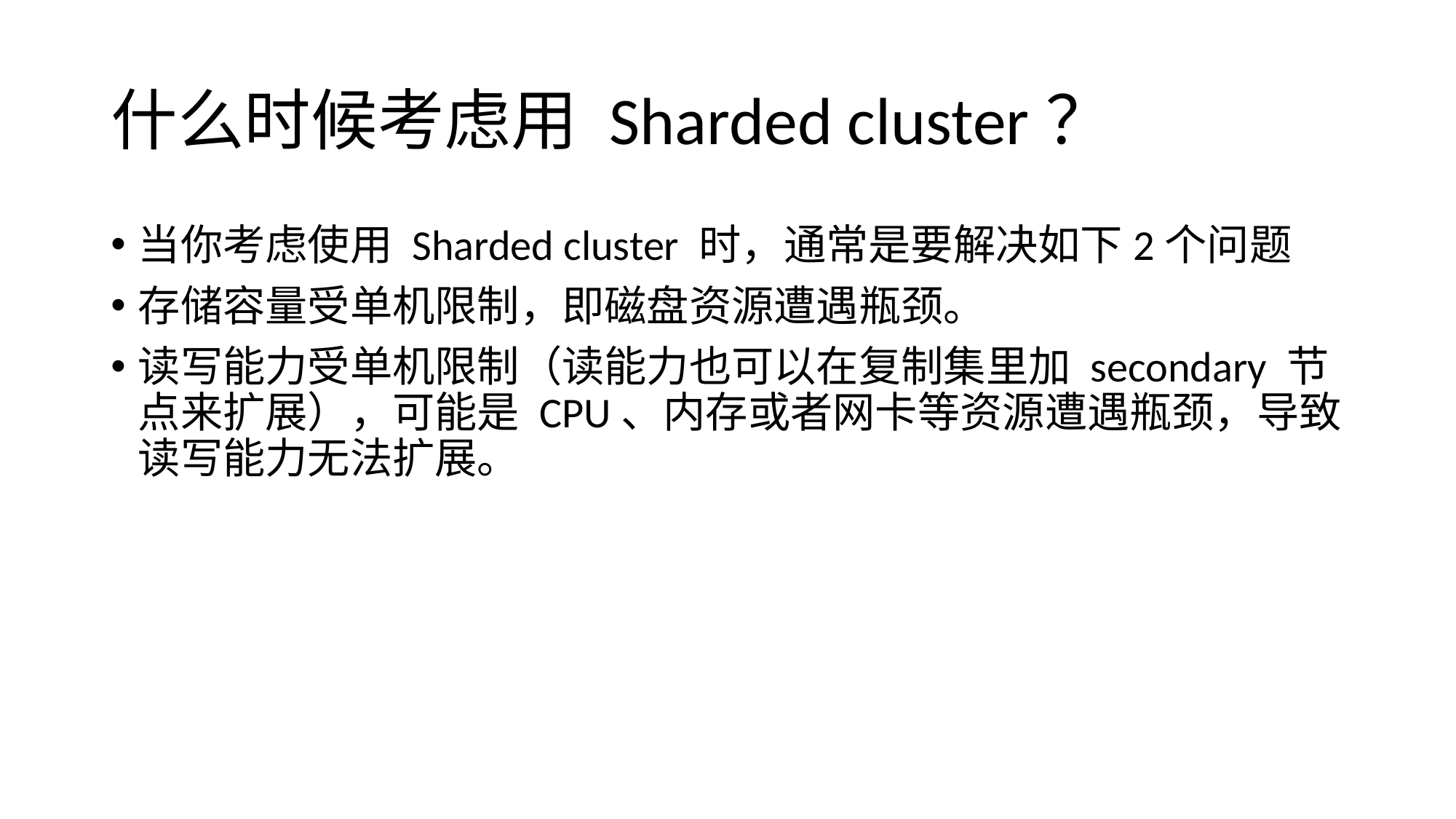

# 什么时候考虑用 Sharded cluster？
当你考虑使用 Sharded cluster 时，通常是要解决如下2个问题
存储容量受单机限制，即磁盘资源遭遇瓶颈。
读写能力受单机限制（读能力也可以在复制集里加 secondary 节点来扩展），可能是 CPU、内存或者网卡等资源遭遇瓶颈，导致读写能力无法扩展。